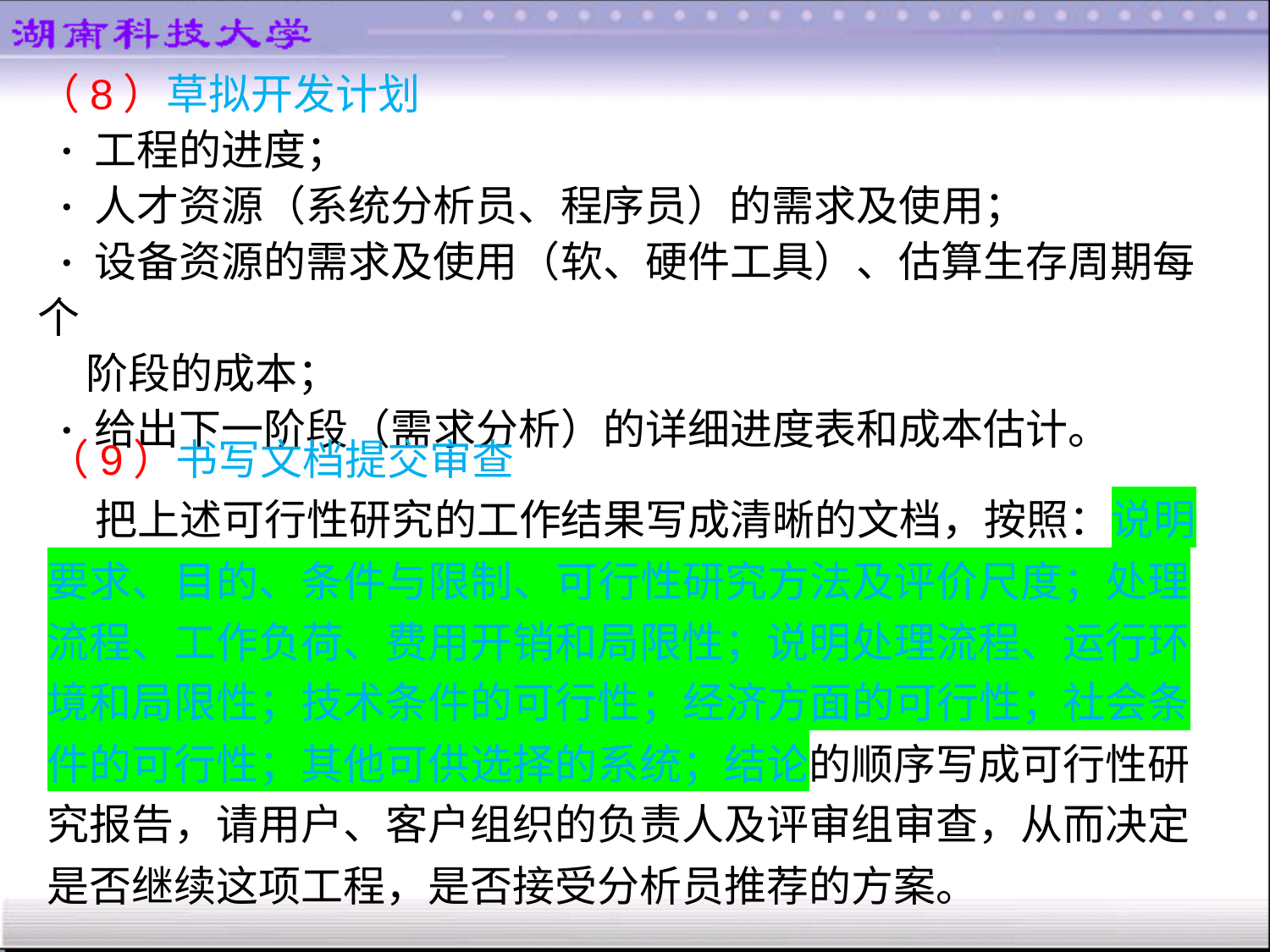

（8）草拟开发计划
  · 工程的进度；
  · 人才资源（系统分析员、程序员）的需求及使用；
  · 设备资源的需求及使用（软、硬件工具）、估算生存周期每个
    阶段的成本；
  · 给出下一阶段（需求分析）的详细进度表和成本估计。
（9）书写文档提交审查
    把上述可行性研究的工作结果写成清晰的文档，按照：说明要求、目的、条件与限制、可行性研究方法及评价尺度；处理流程、工作负荷、费用开销和局限性；说明处理流程、运行环境和局限性；技术条件的可行性；经济方面的可行性；社会条件的可行性；其他可供选择的系统；结论的顺序写成可行性研究报告，请用户、客户组织的负责人及评审组审查，从而决定是否继续这项工程，是否接受分析员推荐的方案。